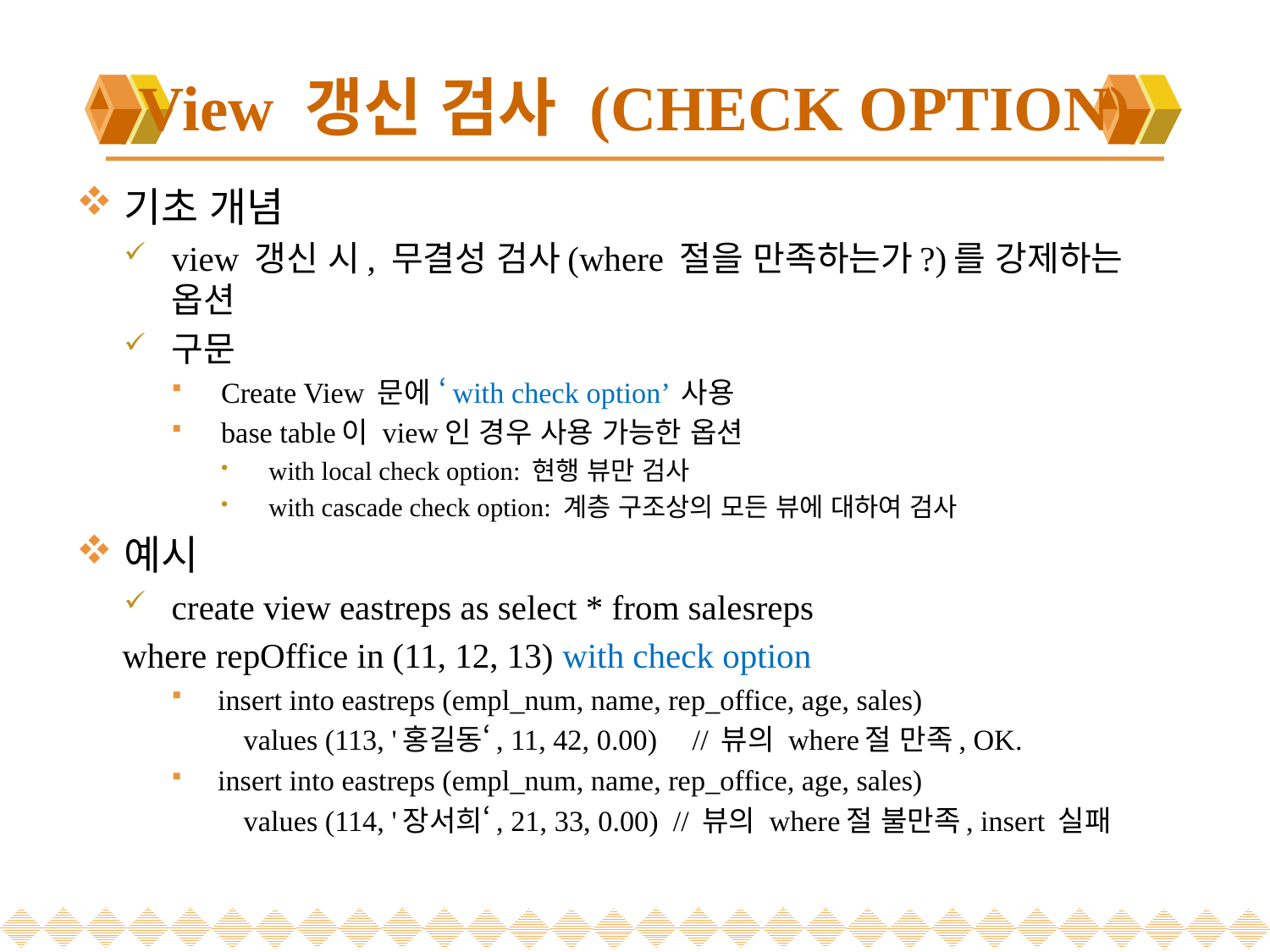

# View 갱신 검사 (CHECK OPTION)
기초 개념
view 갱신 시, 무결성 검사(where 절을 만족하는가?)를 강제하는 옵션
구문
Create View 문에 ‘with check option’ 사용
base table이 view인 경우 사용 가능한 옵션
with local check option: 현행 뷰만 검사
with cascade check option: 계층 구조상의 모든 뷰에 대하여 검사
예시
create view eastreps as select * from salesreps
		where repOffice in (11, 12, 13) with check option
insert into eastreps (empl_num, name, rep_office, age, sales)
          values (113, '홍길동‘, 11, 42, 0.00) 	// 뷰의 where절 만족, OK.
insert into eastreps (empl_num, name, rep_office, age, sales)
          values (114, '장서희‘, 21, 33, 0.00)  // 뷰의 where절 불만족, insert 실패